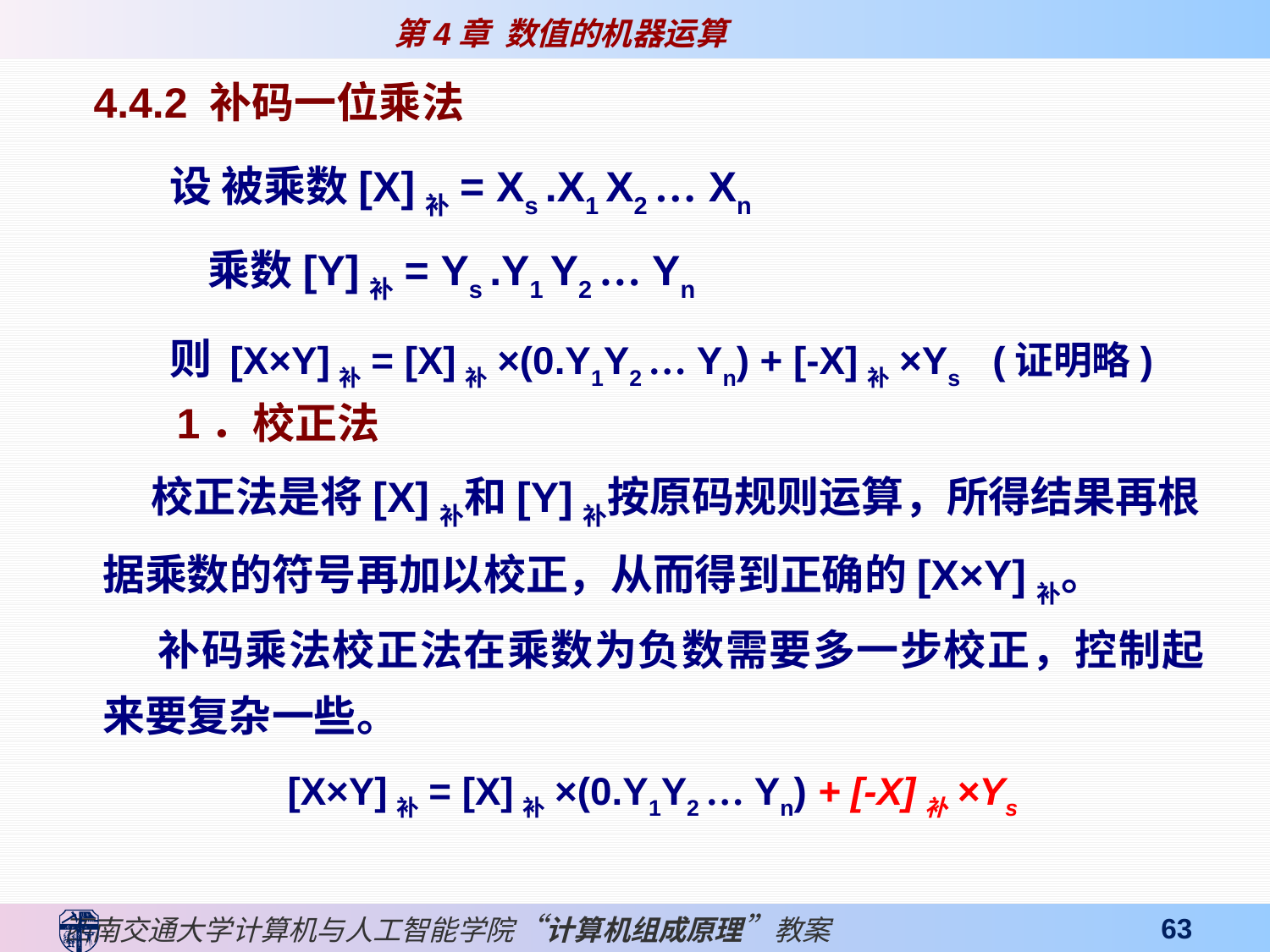

4.4.2 补码一位乘法
设 被乘数[X]补= Xs .X1 X2 … Xn
   乘数[Y]补= Ys .Y1 Y2 … Yn
则 [X×Y]补= [X]补×(0.Y1Y2 … Yn) + [-X]补×Ys   (证明略)

1．校正法
    校正法是将[X]补和[Y]补按原码规则运算，所得结果再根据乘数的符号再加以校正，从而得到正确的[X×Y]补。
    补码乘法校正法在乘数为负数需要多一步校正，控制起来要复杂一些。
[X×Y]补= [X]补×(0.Y1Y2 … Yn) + [-X]补×Ys